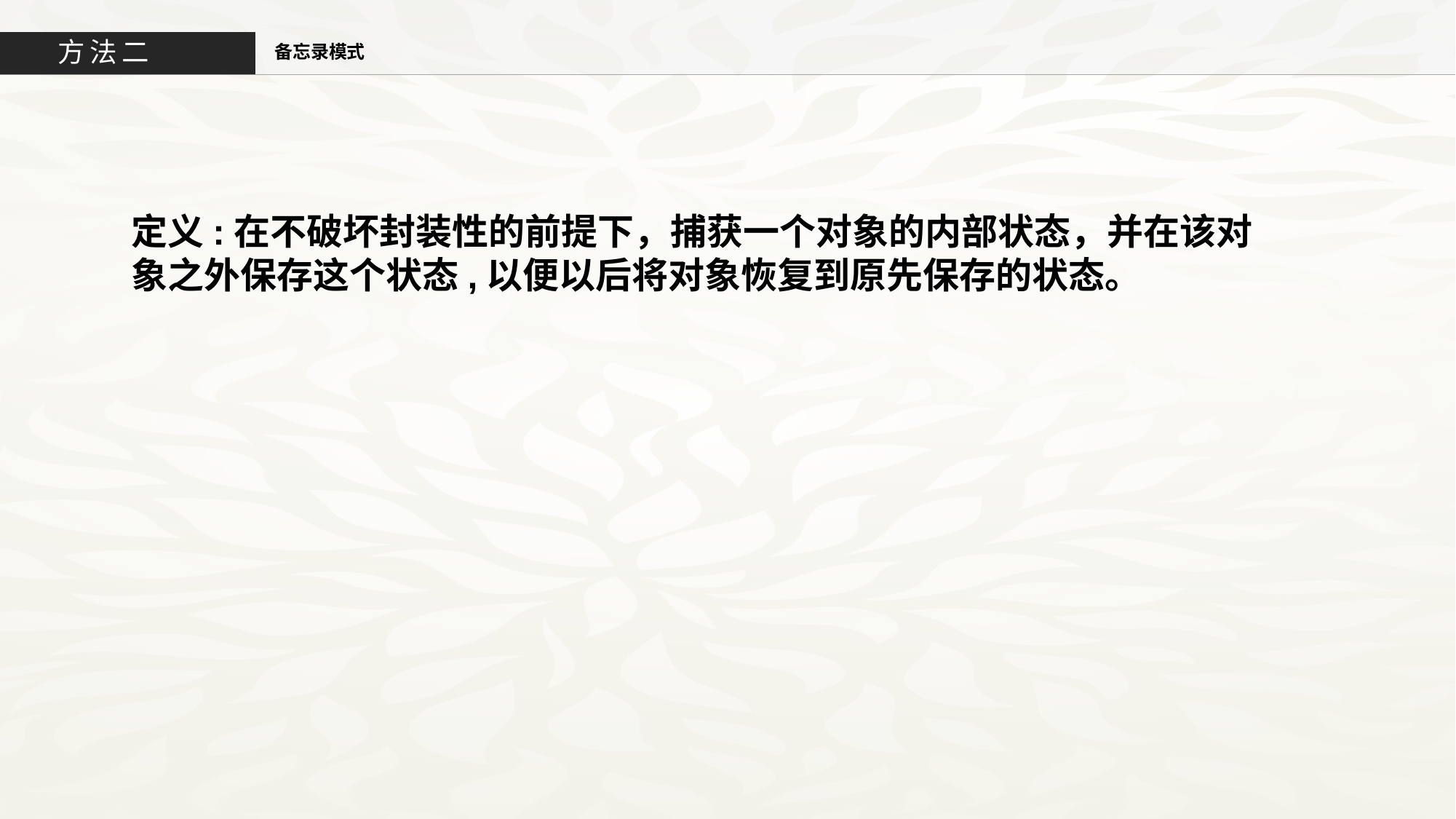

方法二
备忘录模式
定义:在不破坏封装性的前提下，捕获一个对象的内部状态，并在该对象之外保存这个状态,以便以后将对象恢复到原先保存的状态。